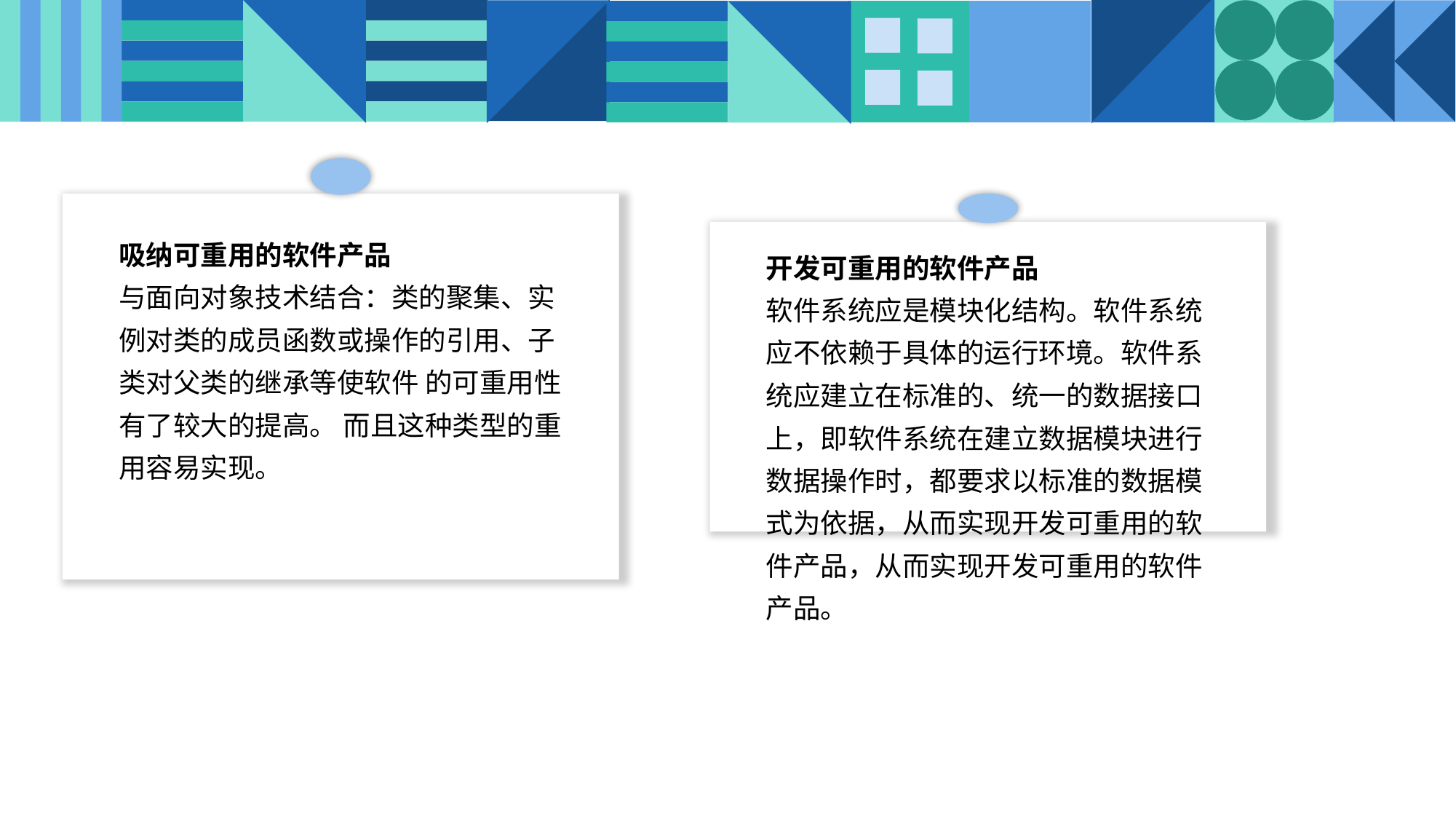

吸纳可重用的软件产品
与面向对象技术结合：类的聚集、实例对类的成员函数或操作的引用、子类对父类的继承等使软件 的可重用性有了较大的提高。 而且这种类型的重用容易实现。

开发可重用的软件产品软件系统应是模块化结构。软件系统应不依赖于具体的运行环境。软件系统应建立在标准的、统一的数据接口上，即软件系统在建立数据模块进行数据操作时，都要求以标准的数据模式为依据，从而实现开发可重用的软件产品，从而实现开发可重用的软件产品。